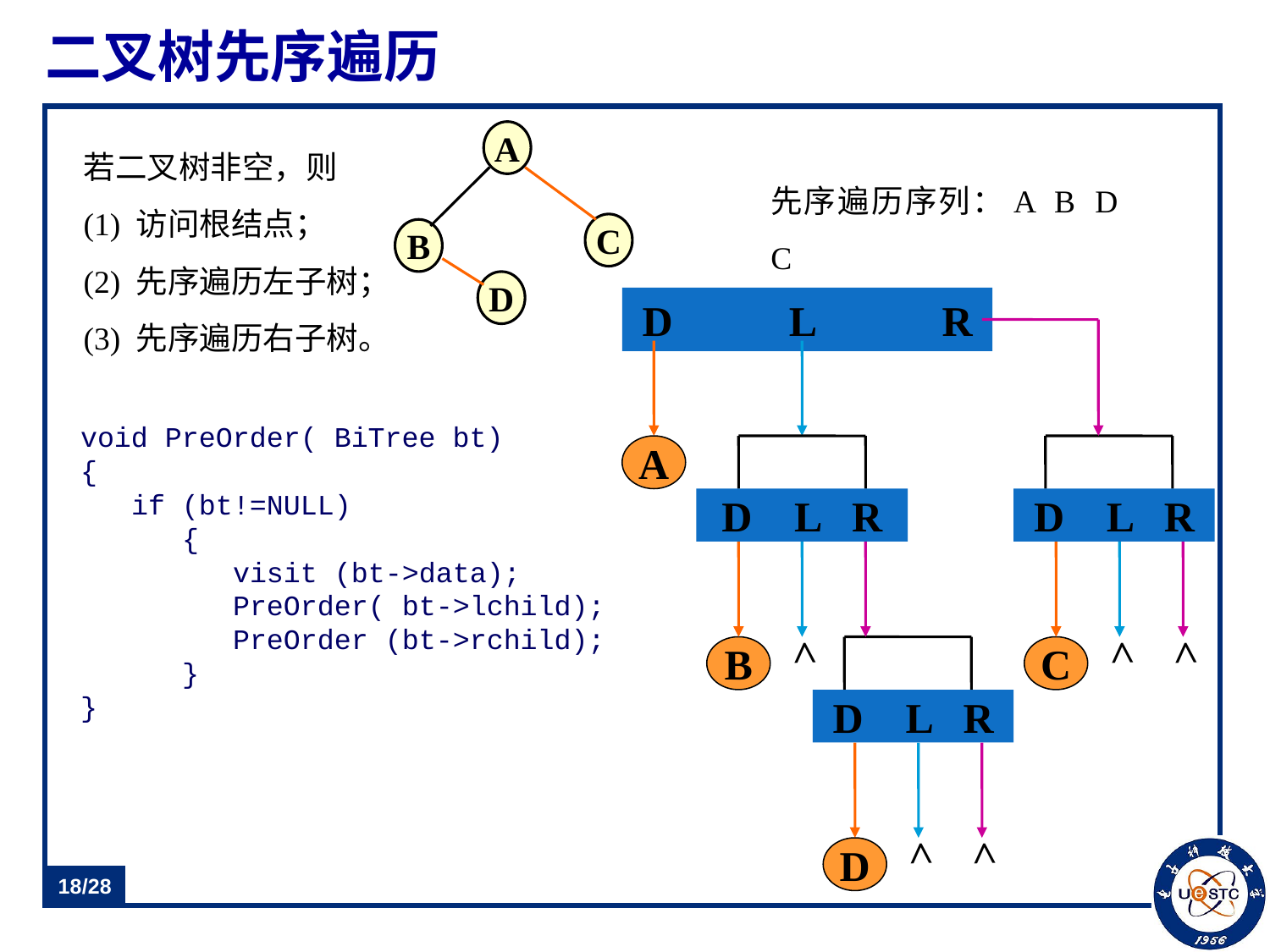

# 二叉树先序遍历
若二叉树非空，则
(1) 访问根结点；
(2) 先序遍历左子树；
(3) 先序遍历右子树。
A

C
B

D
先序遍历序列：A  B  D  C
D           L            R

D    L   R

A

D    L   R
void PreOrder( BiTree bt)
{
   if (bt!=NULL)
      {
         visit (bt->data);
         PreOrder( bt->lchild);
         PreOrder (bt->rchild);
      }
}

B

>

D    L   R

C

>

>

D

>

>
18/28